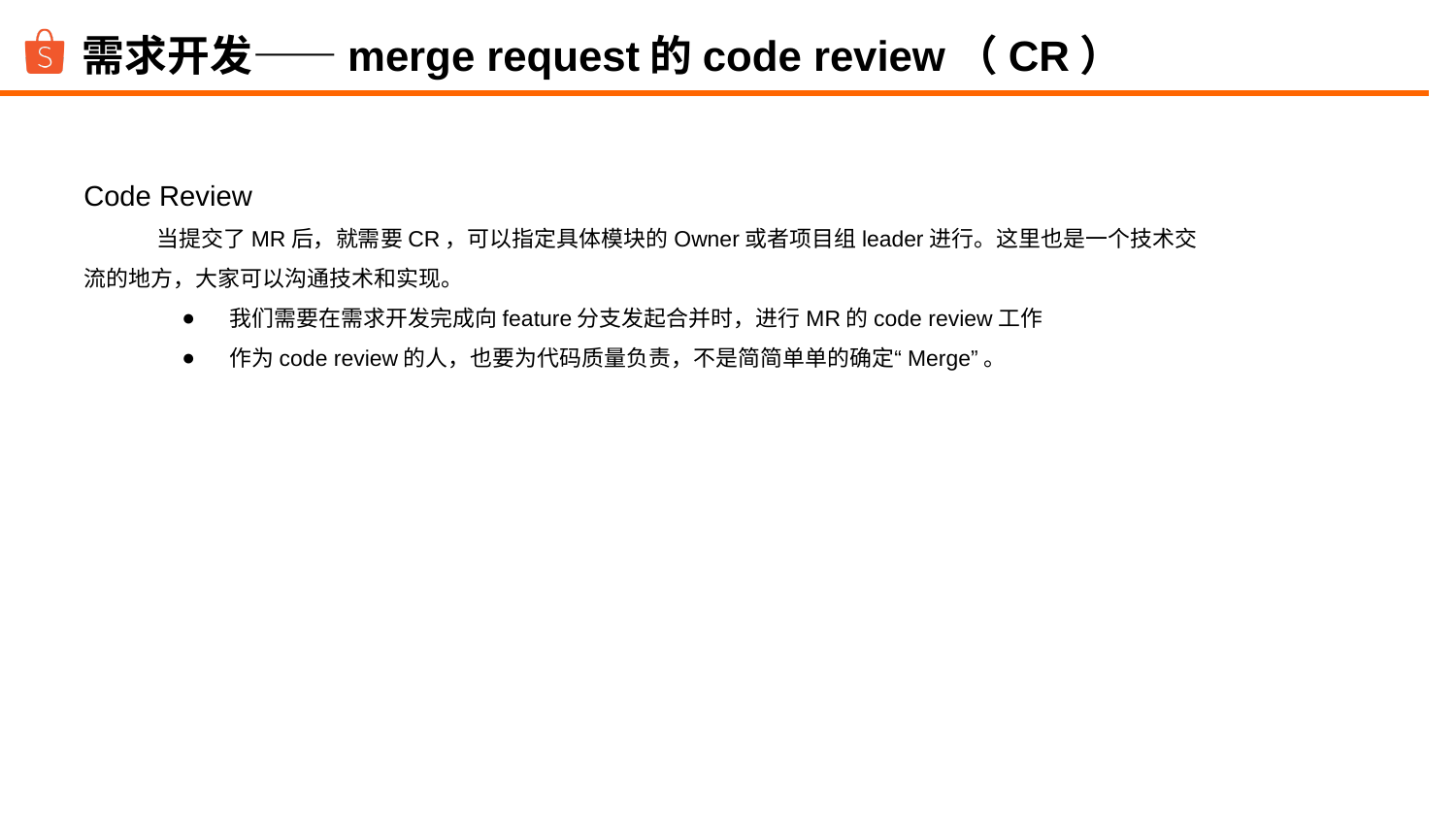

需求开发——merge request的code review（CR）
Code Review
当提交了MR后，就需要CR，可以指定具体模块的Owner或者项目组leader进行。这里也是一个技术交流的地方，大家可以沟通技术和实现。
我们需要在需求开发完成向feature分支发起合并时，进行MR的code review工作
作为code review的人，也要为代码质量负责，不是简简单单的确定“Merge”。